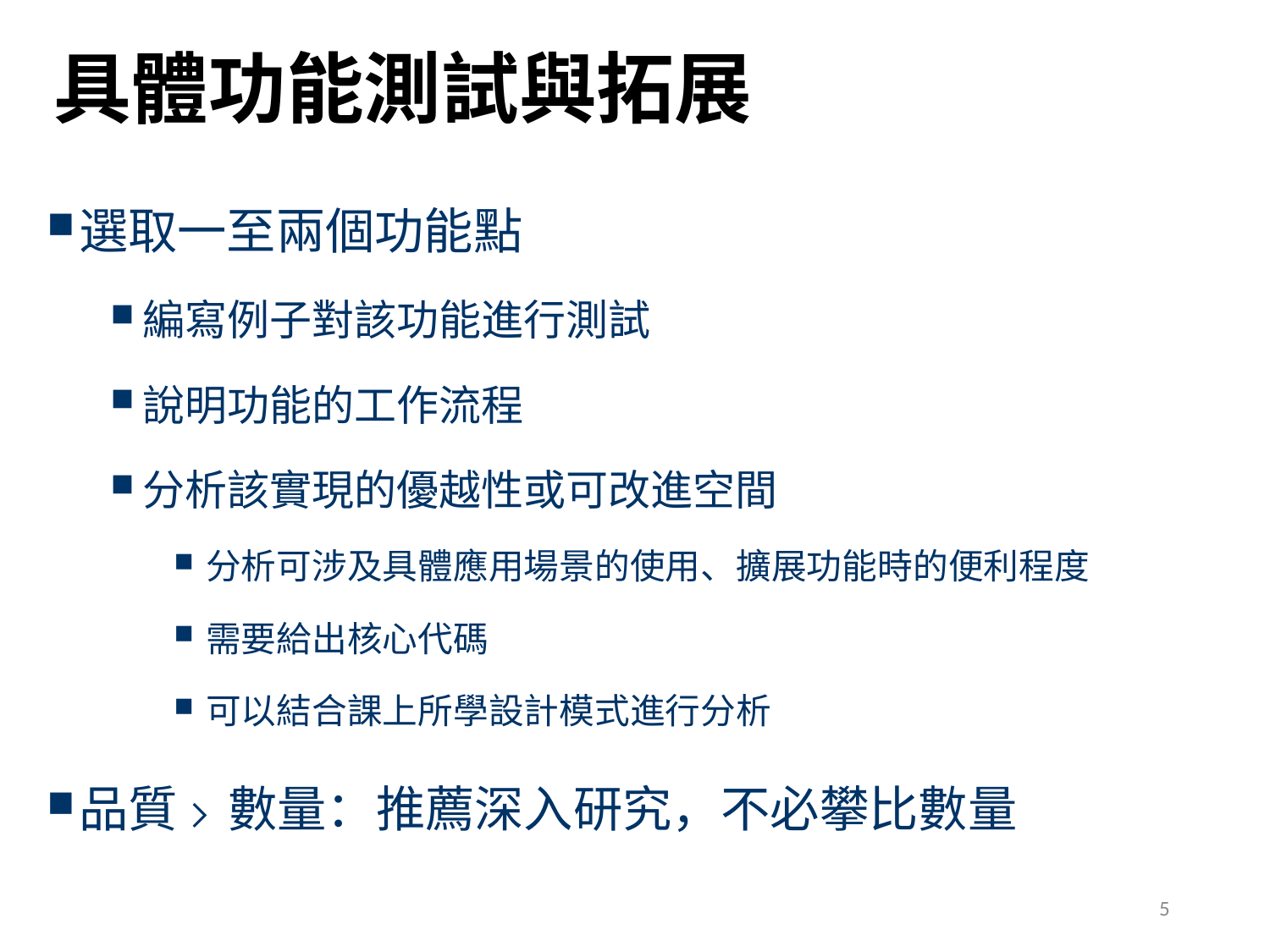

# 具體功能測試與拓展
選取一至兩個功能點
編寫例子對該功能進行測試
說明功能的工作流程
分析該實現的優越性或可改進空間
分析可涉及具體應用場景的使用、擴展功能時的便利程度
需要給出核心代碼
可以結合課上所學設計模式進行分析
品質>數量：推薦深入研究，不必攀比數量
5